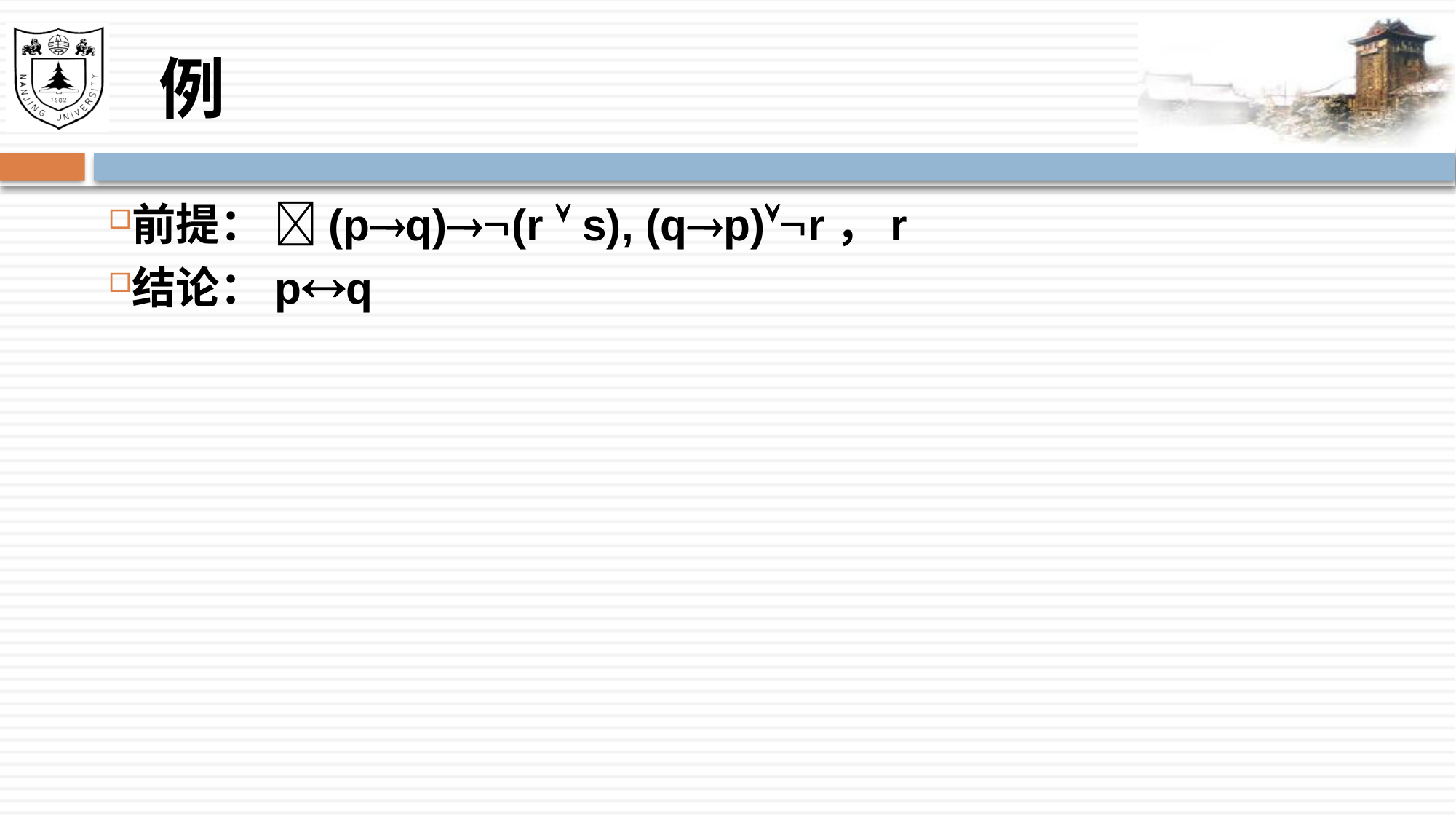

# 例
前提： ¬(p→q)→¬(r ∨ s), (q→p)∨¬r，r
结论：p↔q